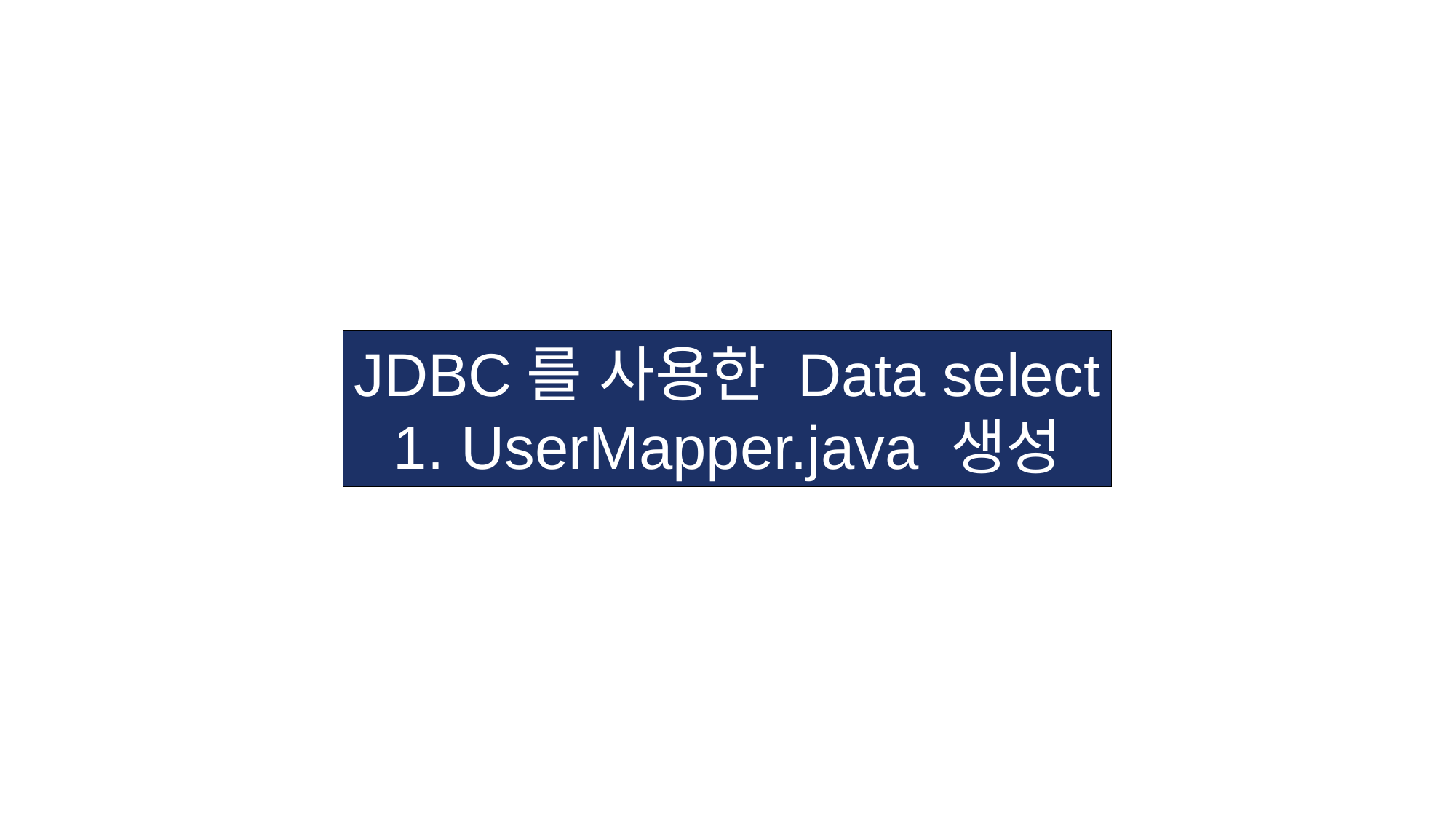

JDBC를 사용한 Data select
1. UserMapper.java 생성